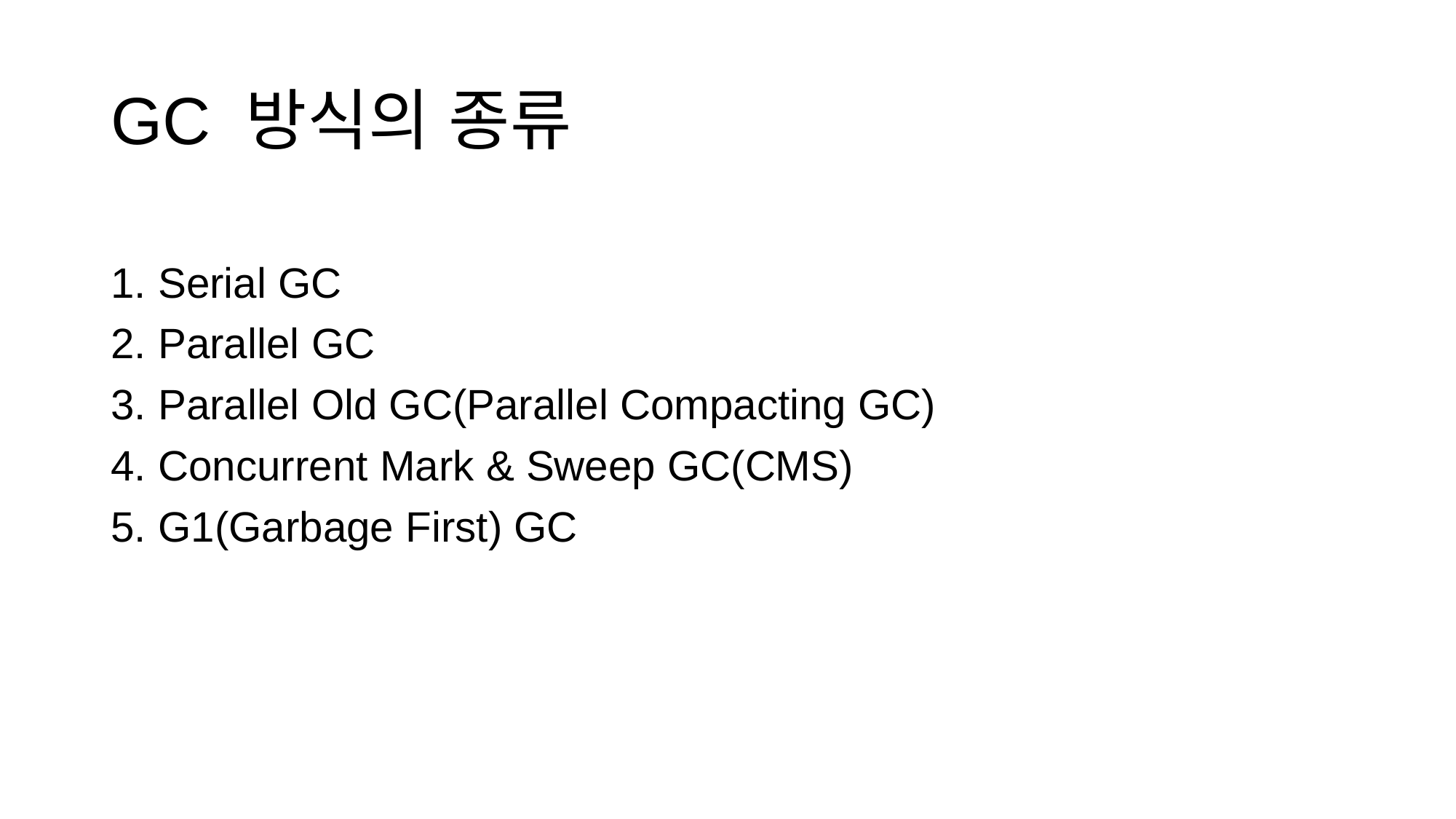

# GC 방식의 종류
1. Serial GC
2. Parallel GC
3. Parallel Old GC(Parallel Compacting GC)
4. Concurrent Mark & Sweep GC(CMS)
5. G1(Garbage First) GC